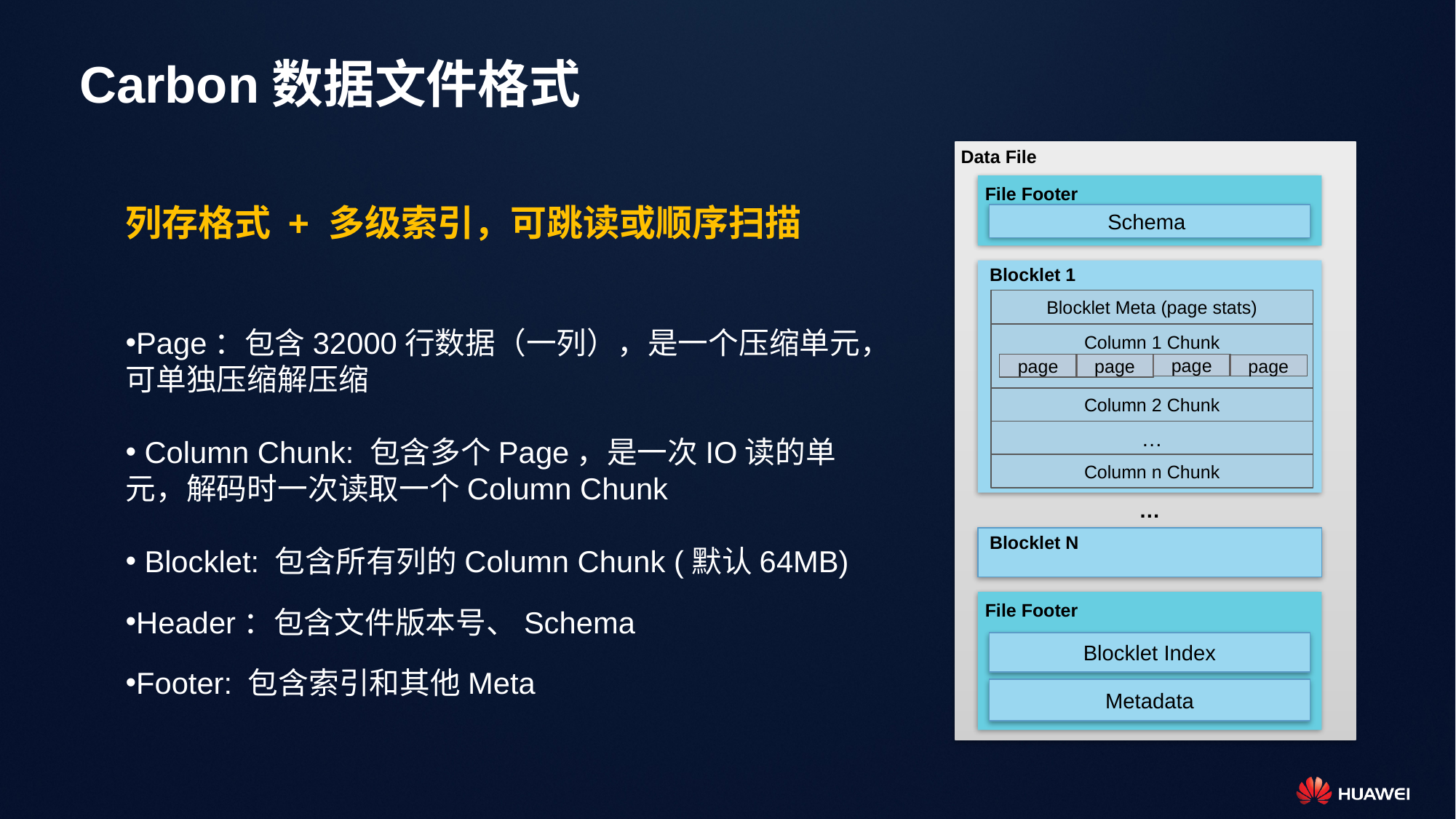

Carbon数据文件格式

 Data File

File Footer
列存格式 + 多级索引，可跳读或顺序扫描

Page：包含32000行数据（一列），是一个压缩单元，可单独压缩解压缩

 Column Chunk: 包含多个Page，是一次IO读的单元，解码时一次读取一个Column Chunk

 Blocklet: 包含所有列的Column Chunk (默认64MB)
Header：包含文件版本号、Schema
Footer: 包含索引和其他Meta
Schema

  Blocklet 1
Blocklet Meta (page stats)

Column 1 Chunk
page

page

page

page

Column 2 Chunk

…

Column n Chunk

…

  Blocklet N

File Footer

Blocklet Index

Metadata